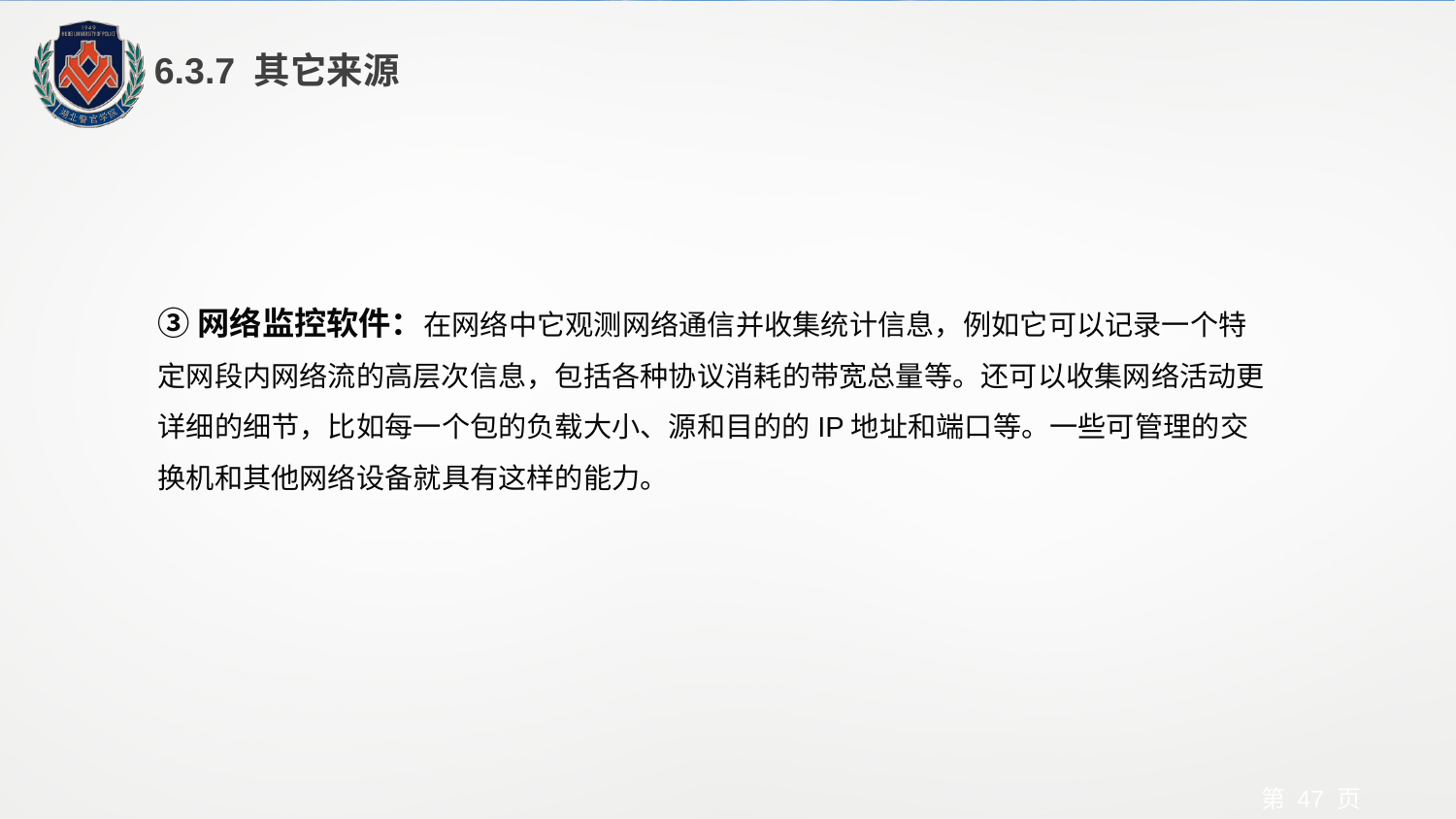

6.3.7 其它来源
③网络监控软件：在网络中它观测网络通信并收集统计信息，例如它可以记录一个特定网段内网络流的高层次信息，包括各种协议消耗的带宽总量等。还可以收集网络活动更详细的细节，比如每一个包的负载大小、源和目的的IP地址和端口等。一些可管理的交换机和其他网络设备就具有这样的能力。